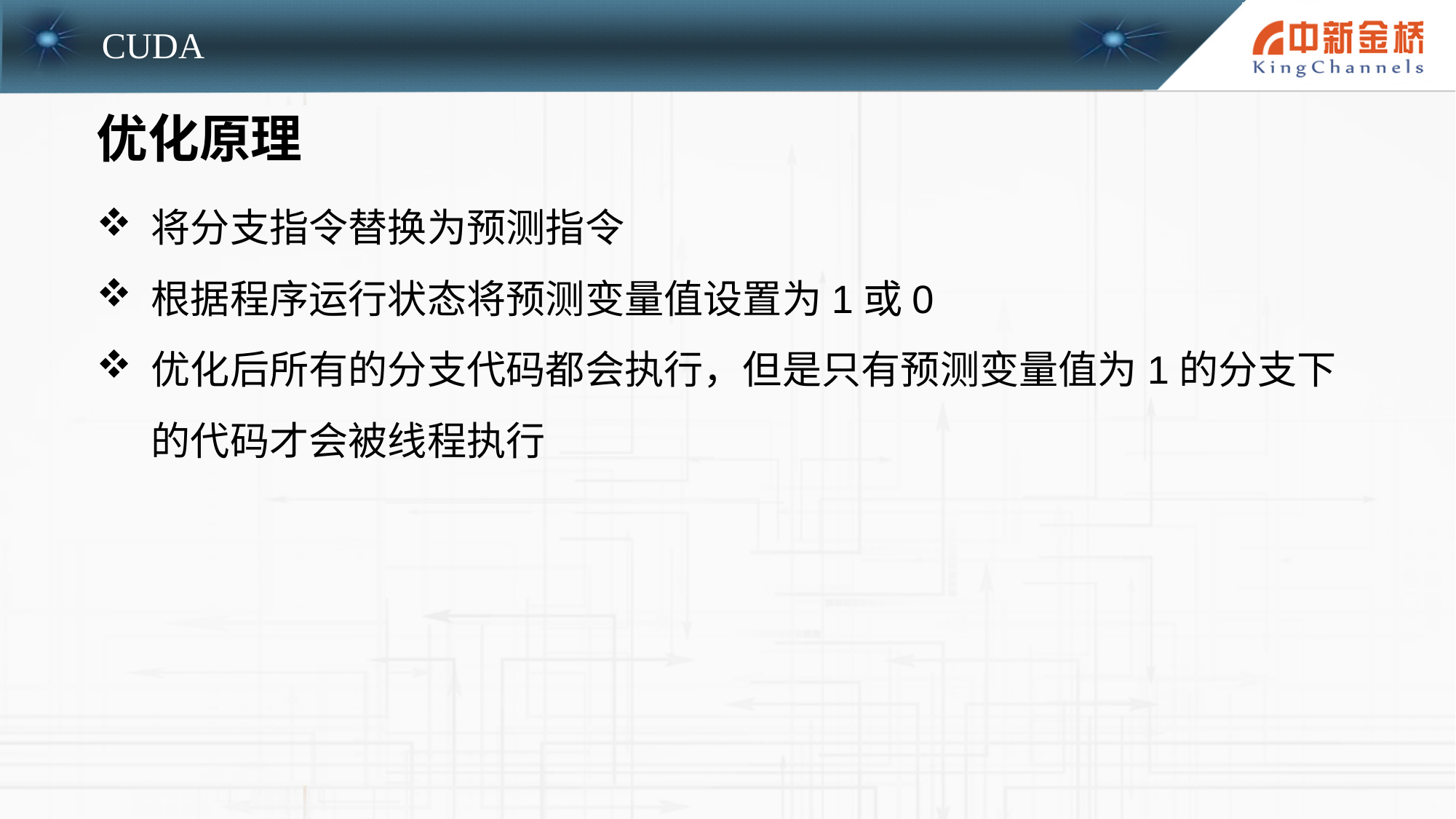

优化原理
将分支指令替换为预测指令
根据程序运行状态将预测变量值设置为1或0
优化后所有的分支代码都会执行，但是只有预测变量值为1的分支下的代码才会被线程执行